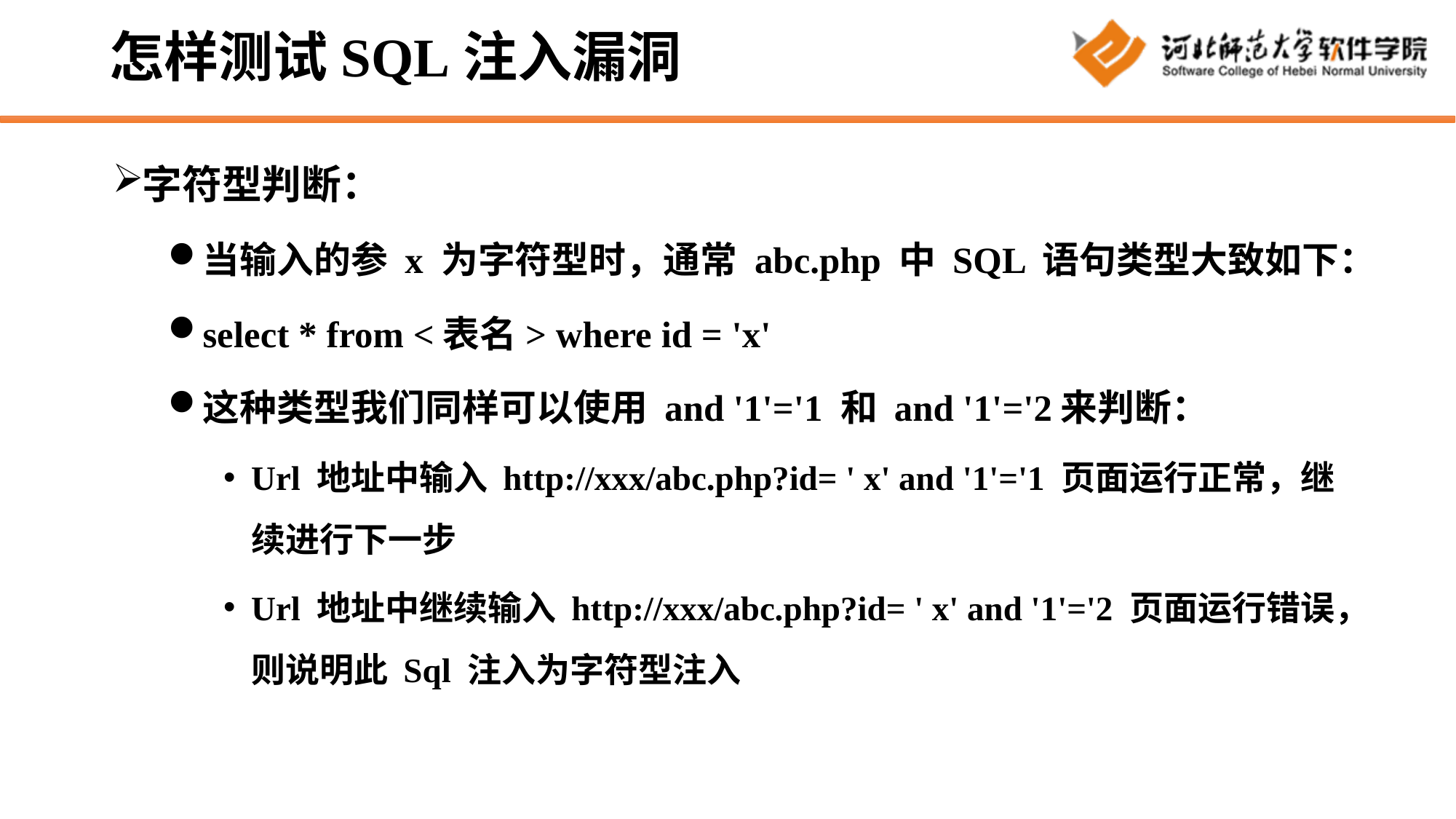

# 怎样测试SQL注入漏洞
字符型判断：
当输入的参 x 为字符型时，通常 abc.php 中 SQL 语句类型大致如下：
select * from <表名> where id = 'x'
这种类型我们同样可以使用 and '1'='1 和 and '1'='2来判断：
Url 地址中输入 http://xxx/abc.php?id= ' x' and '1'='1 页面运行正常，继续进行下一步
Url 地址中继续输入 http://xxx/abc.php?id= ' x' and '1'='2 页面运行错误，则说明此 Sql 注入为字符型注入